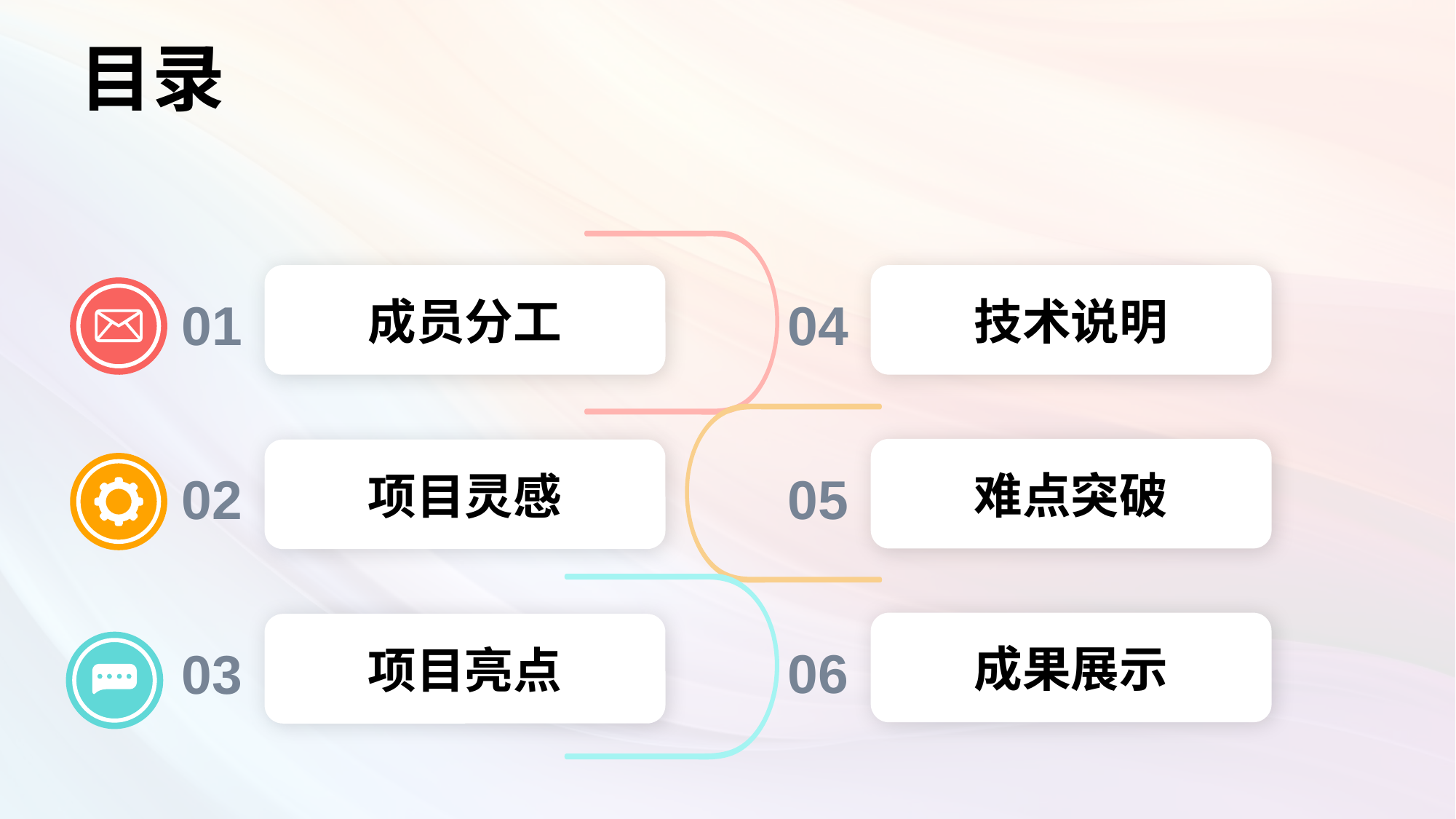

目录

04
技术说明

01
成员分工

05
难点突破

02
项目灵感

06
成果展示

03
项目亮点